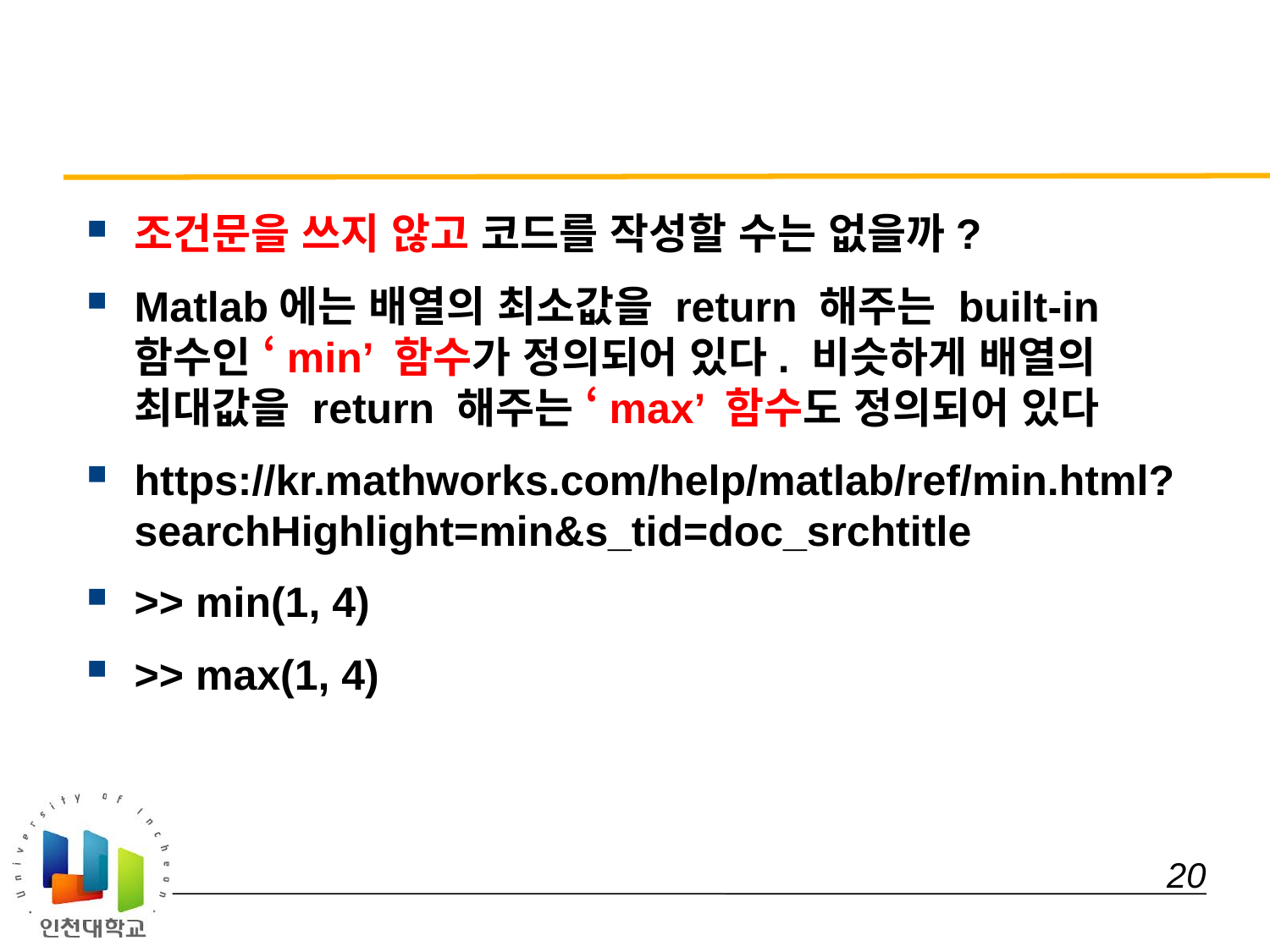

#
조건문을 쓰지 않고 코드를 작성할 수는 없을까?
Matlab에는 배열의 최소값을 return 해주는 built-in 함수인 ‘min’ 함수가 정의되어 있다. 비슷하게 배열의 최대값을 return 해주는 ‘max’ 함수도 정의되어 있다
https://kr.mathworks.com/help/matlab/ref/min.html?searchHighlight=min&s_tid=doc_srchtitle
>> min(1, 4)
>> max(1, 4)

 20